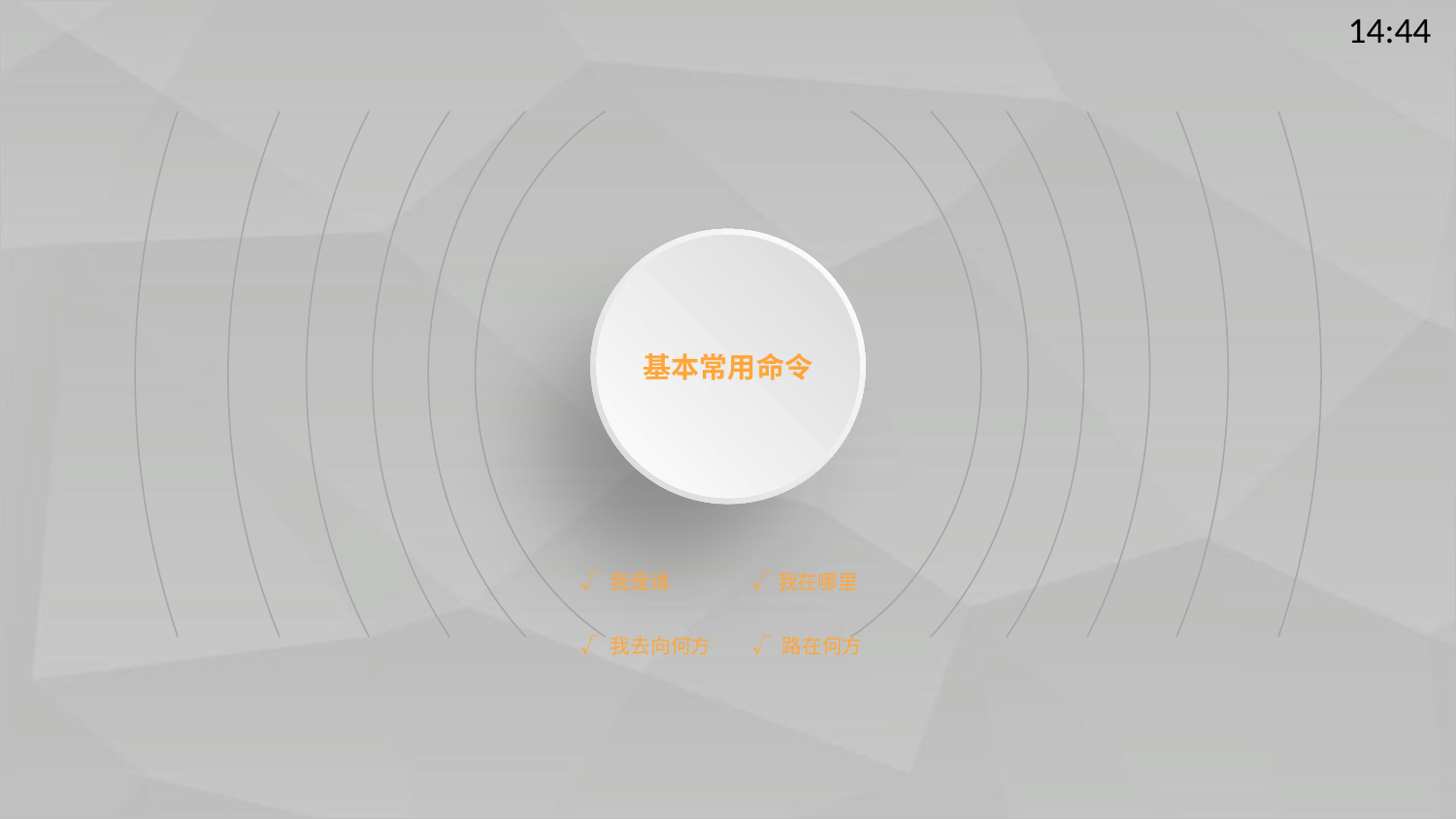

基本常用命令
√ 我是谁
√我在哪里
√ 我去向何方
√ 路在何方